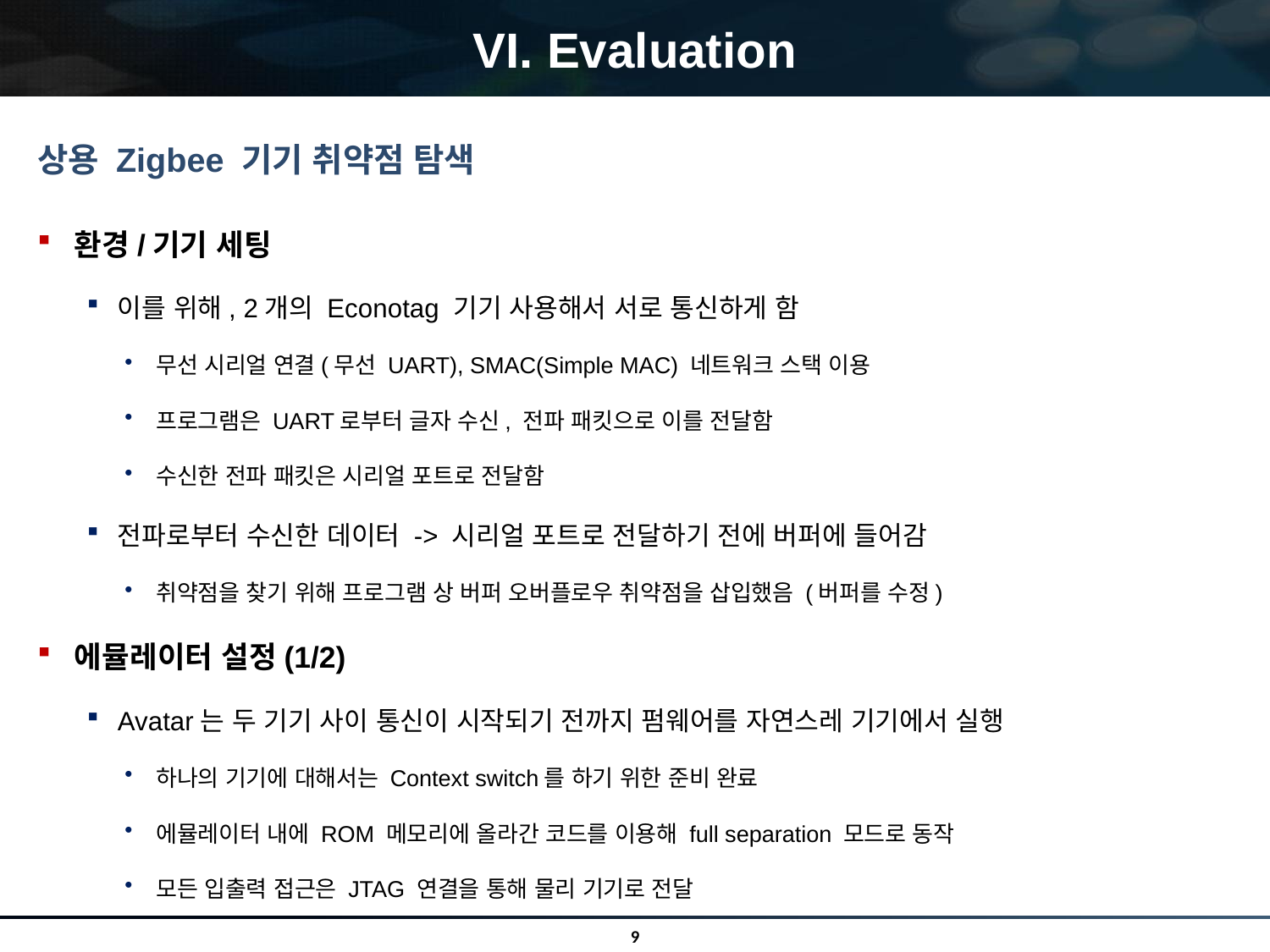

# VI. Evaluation
상용 Zigbee 기기 취약점 탐색
환경/기기 세팅
이를 위해, 2개의 Econotag 기기 사용해서 서로 통신하게 함
무선 시리얼 연결(무선 UART), SMAC(Simple MAC) 네트워크 스택 이용
프로그램은 UART로부터 글자 수신, 전파 패킷으로 이를 전달함
수신한 전파 패킷은 시리얼 포트로 전달함
전파로부터 수신한 데이터 -> 시리얼 포트로 전달하기 전에 버퍼에 들어감
취약점을 찾기 위해 프로그램 상 버퍼 오버플로우 취약점을 삽입했음 (버퍼를 수정)
에뮬레이터 설정(1/2)
Avatar는 두 기기 사이 통신이 시작되기 전까지 펌웨어를 자연스레 기기에서 실행
하나의 기기에 대해서는 Context switch를 하기 위한 준비 완료
에뮬레이터 내에 ROM 메모리에 올라간 코드를 이용해 full separation 모드로 동작
모든 입출력 접근은 JTAG 연결을 통해 물리 기기로 전달